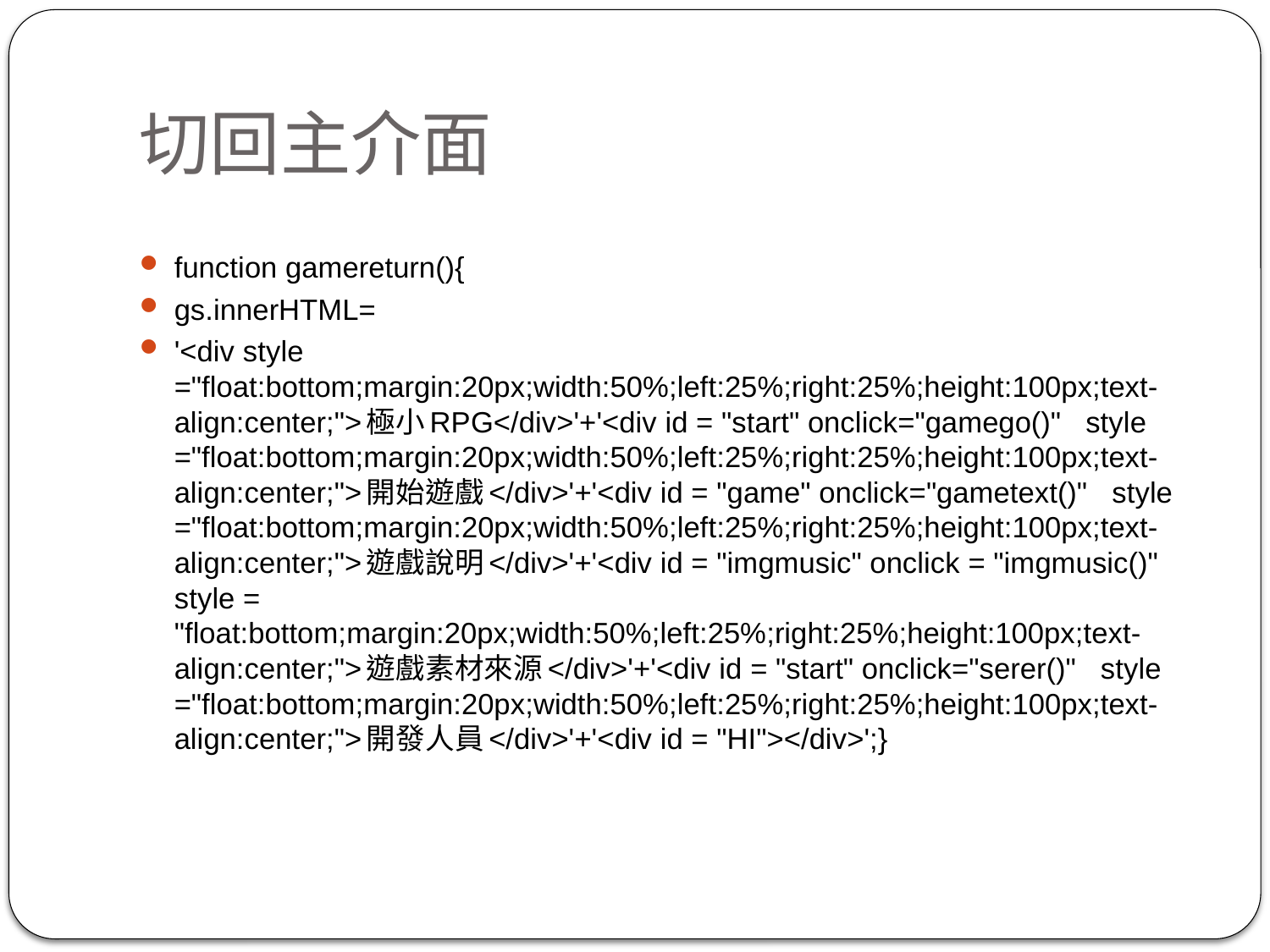

# 切回主介面

function gamereturn(){
gs.innerHTML=
'<div style ="float:bottom;margin:20px;width:50%;left:25%;right:25%;height:100px;text-align:center;">極小RPG</div>'+'<div id = "start" onclick="gamego()"   style ="float:bottom;margin:20px;width:50%;left:25%;right:25%;height:100px;text-align:center;">開始遊戲</div>'+'<div id = "game" onclick="gametext()"   style ="float:bottom;margin:20px;width:50%;left:25%;right:25%;height:100px;text-align:center;">遊戲說明</div>'+'<div id = "imgmusic" onclick = "imgmusic()" style = "float:bottom;margin:20px;width:50%;left:25%;right:25%;height:100px;text-align:center;">遊戲素材來源</div>'+'<div id = "start" onclick="serer()"   style ="float:bottom;margin:20px;width:50%;left:25%;right:25%;height:100px;text-align:center;">開發人員</div>'+'<div id = "HI"></div>';}